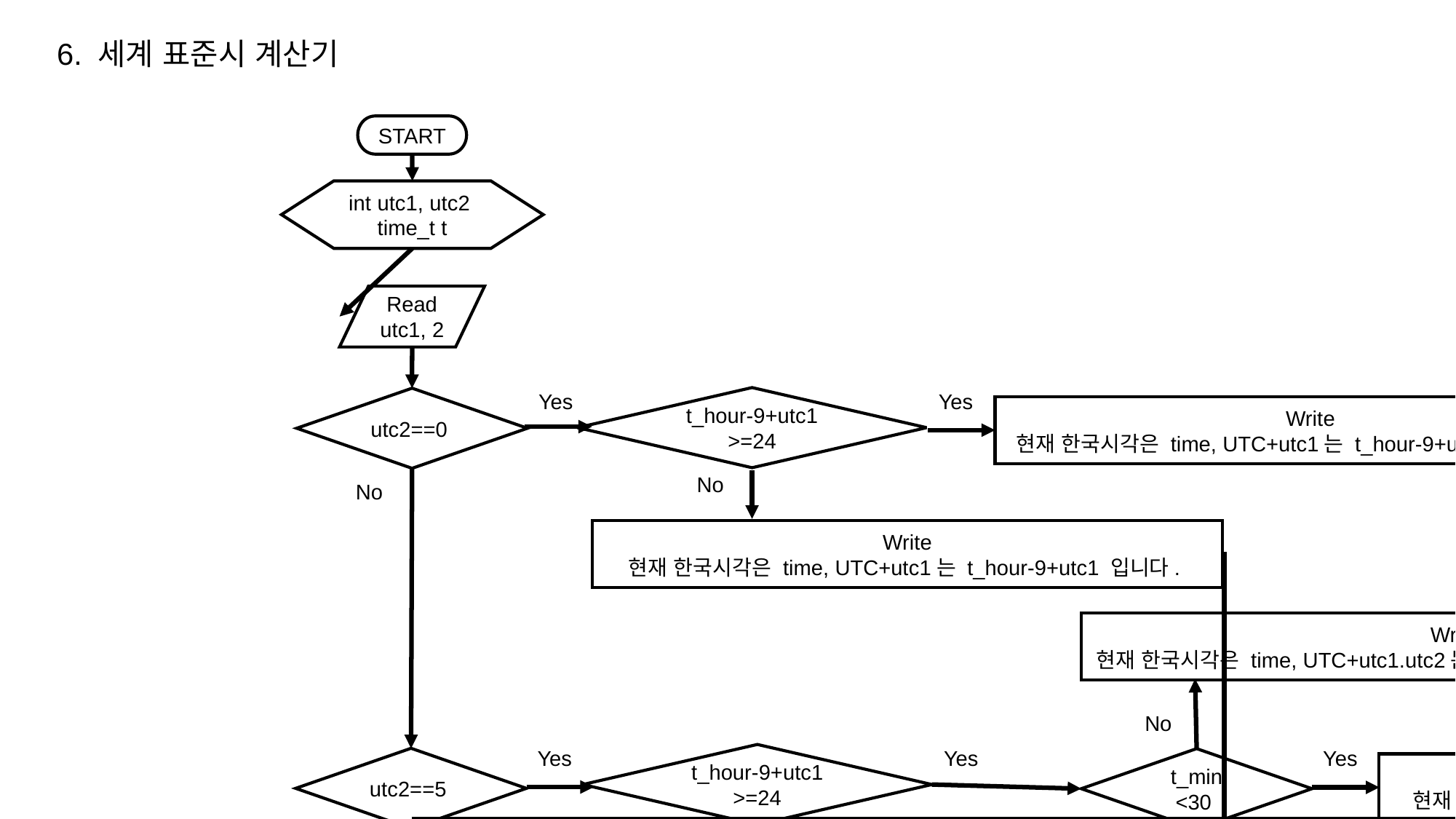

6. 세계 표준시 계산기
START
int utc1, utc2
time_t t
Read
utc1, 2
Yes
Yes
t_hour-9+utc1
>=24
utc2==0
Write
현재 한국시각은 time, UTC+utc1는 t_hour-9+utc1-24 입니다.
No
No
Write
현재 한국시각은 time, UTC+utc1는 t_hour-9+utc1 입니다.
Write
현재 한국시각은 time, UTC+utc1.utc2는 t_hour-9+utc1+1-24, t_min 입니다.
No
Yes
Yes
Yes
t_hour-9+utc1
>=24
utc2==5
t_min
<30
Write
 현재 한국시각은 time, UTC+utc1.utc2는 t_hour-9+utc1-24, t_min+30 입니다.
No
No
Yes
t_min
<30
Write
잘못된 UTC 입니다.
Write
현재 한국시각은 time, UTC+utc1.utc2는 t_hour-9+utc1, t_min 입니다.
No
Write
현재 한국시각은 time, UTC+utc1.utc2는 t_hour-9+utc1+1, t_min+30 입니다.
END